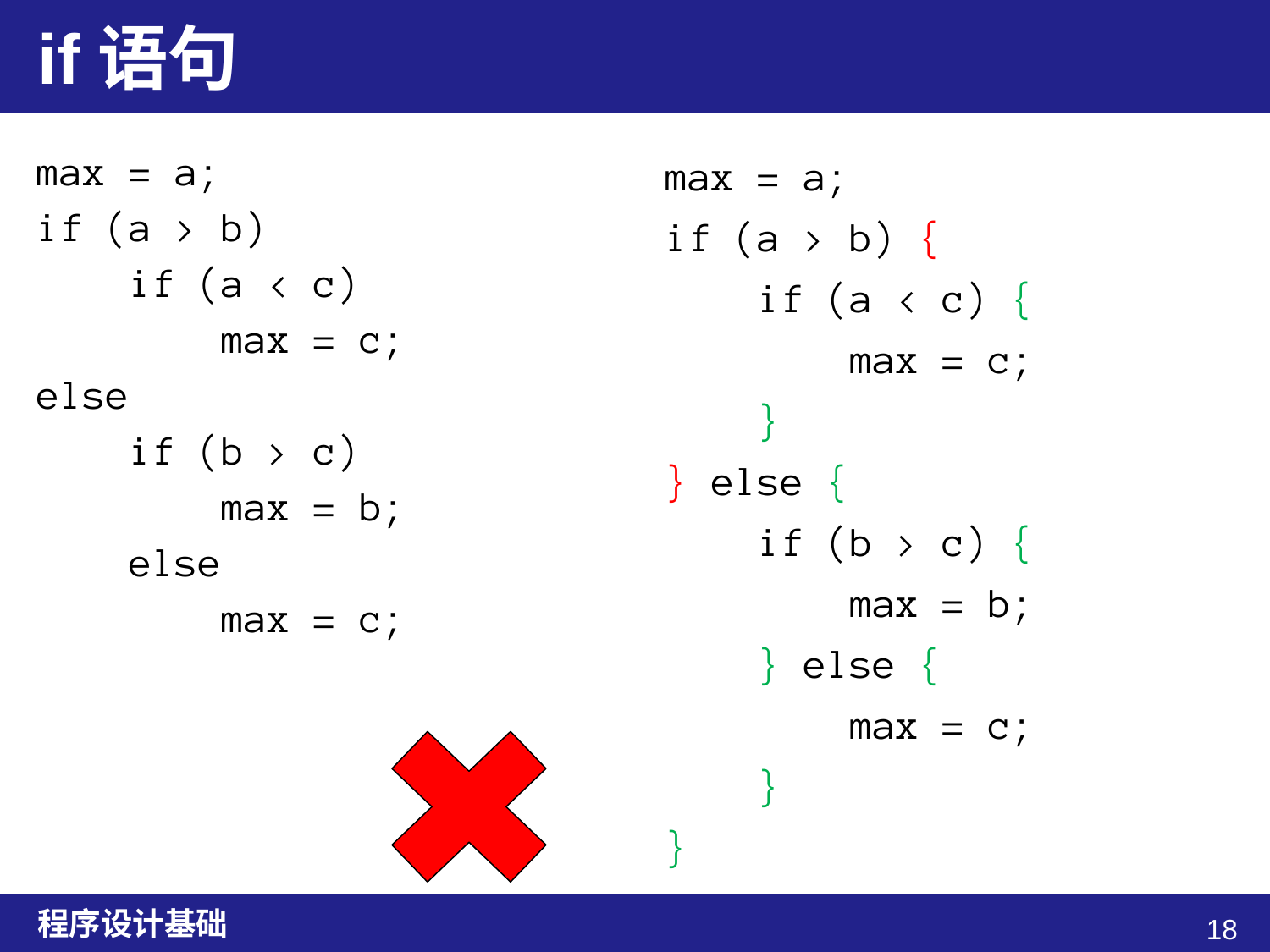

# if语句
max = a;
if (a > b)
    if (a < c)
        max = c;
else
    if (b > c)
        max = b;
    else
        max = c;
max = a;
if (a > b) {
    if (a < c) {
        max = c;
    }
} else {
    if (b > c) {
        max = b;
    } else {
        max = c;
    }
}